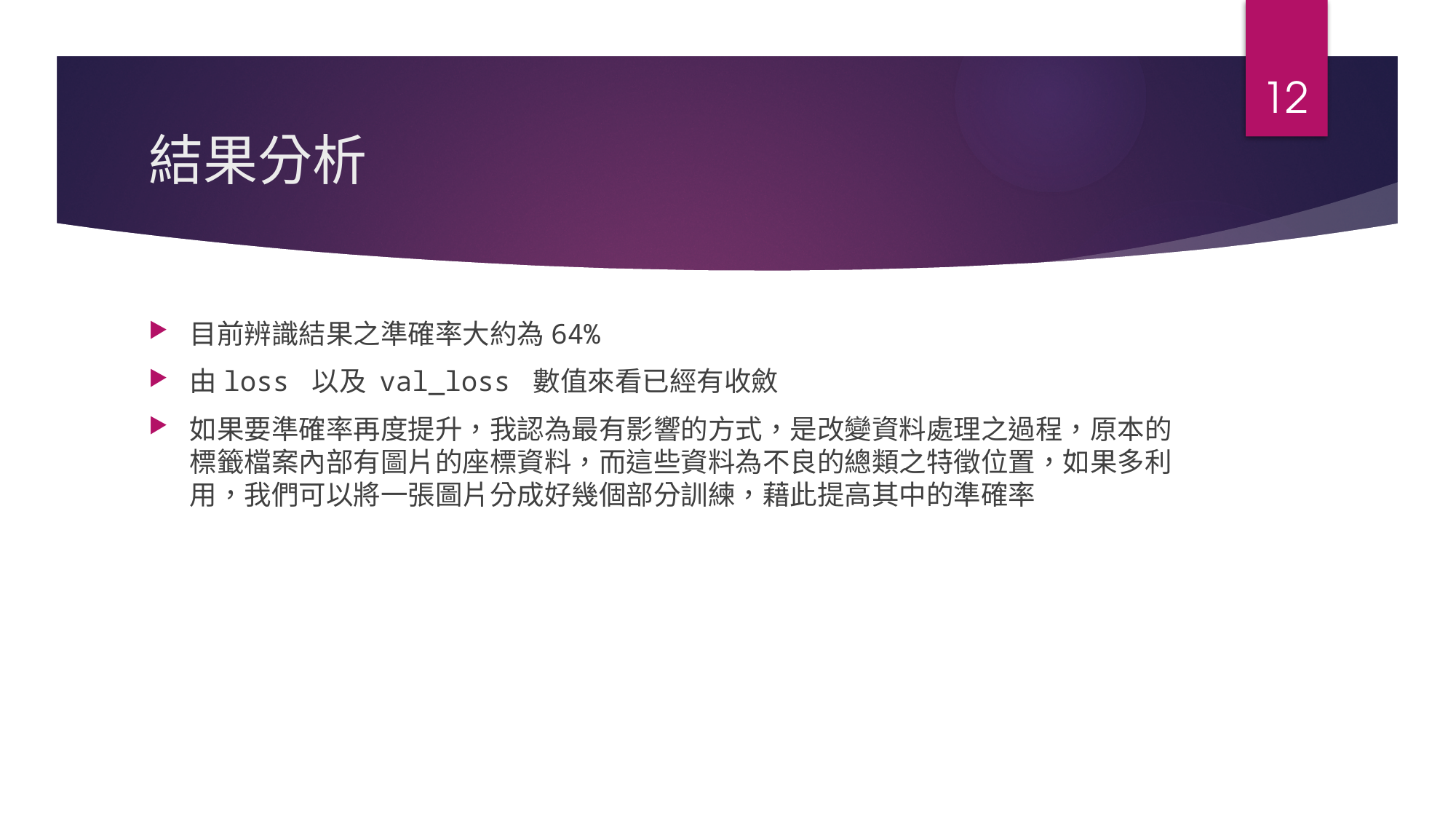

12
# 結果分析
目前辨識結果之準確率大約為64%
由loss 以及 val_loss 數值來看已經有收斂
如果要準確率再度提升，我認為最有影響的方式，是改變資料處理之過程，原本的標籤檔案內部有圖片的座標資料，而這些資料為不良的總類之特徵位置，如果多利用，我們可以將一張圖片分成好幾個部分訓練，藉此提高其中的準確率